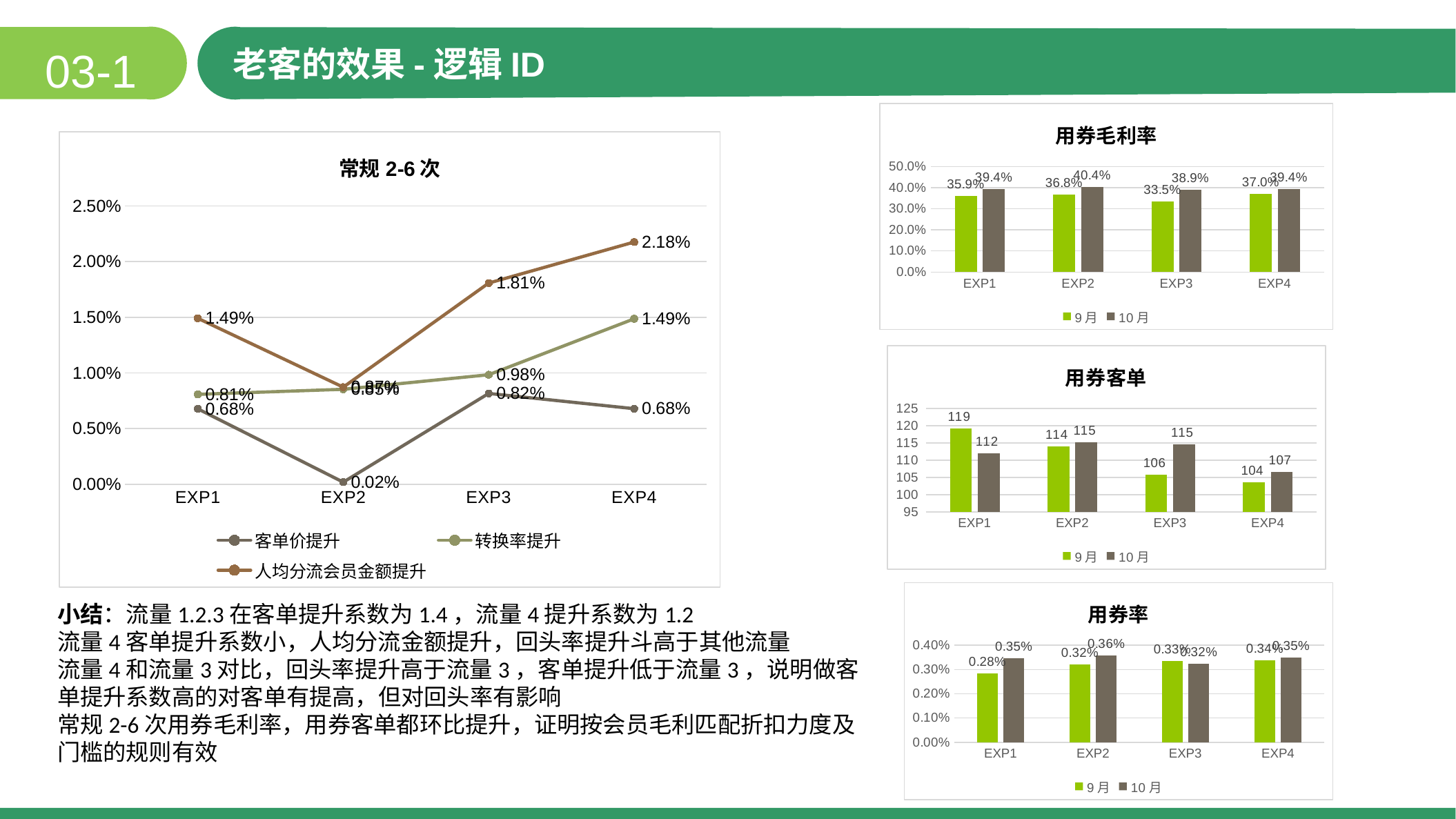

老客的效果-逻辑ID
03-1

### Chart: 用券毛利率

| Category | 9月 | 10月 |
|---|---|---|
| EXP1 | 0.359290815585664 | 0.393706786336162 |
| EXP2 | 0.367658965031641 | 0.4036595433615 |
| EXP3 | 0.334513863383532 | 0.388734487551485 |
| EXP4 | 0.370201873603741 | 0.393735411549474 |

### Chart: 常规2-6次

| Category | 客单价提升 | 转换率提升 | 人均分流会员金额提升 |
|---|---|---|---|
| EXP1 | 0.00678118025090822 | 0.00807887854767133 | 0.0149148431302364 |
| EXP2 | 0.000188830601463875 | 0.00853353723526006 | 0.00872397922969262 |
| EXP3 | 0.00815763399418347 | 0.00984019794343193 | 0.0180781046708683 |
| EXP4 | 0.006792882044931 | 0.0148683031118948 | 0.0217621837860732 |

### Chart: 用券客单

| Category | 9月 | 10月 |
|---|---|---|
| EXP1 | 119.214147627417 | 112.086486842105 |
| EXP2 | 113.950752351097 | 115.215116580311 |
| EXP3 | 105.719213483146 | 114.53598540146 |
| EXP4 | 103.626534810127 | 106.68092265943 |

### Chart: 用券率

| Category | 9月 | 10月 |
|---|---|---|
| EXP1 | 0.00284693591642317 | 0.00347905699244678 |
| EXP2 | 0.00320843244439304 | 0.00358215049672178 |
| EXP3 | 0.00334546938600165 | 0.0032348246583364 |
| EXP4 | 0.00336892381008225 | 0.00349453060914837 |
小结：流量1.2.3在客单提升系数为1.4，流量4提升系数为1.2
流量4客单提升系数小，人均分流金额提升，回头率提升斗高于其他流量
流量4和流量3对比，回头率提升高于流量3，客单提升低于流量3，说明做客单提升系数高的对客单有提高，但对回头率有影响
常规2-6次用券毛利率，用券客单都环比提升，证明按会员毛利匹配折扣力度及门槛的规则有效